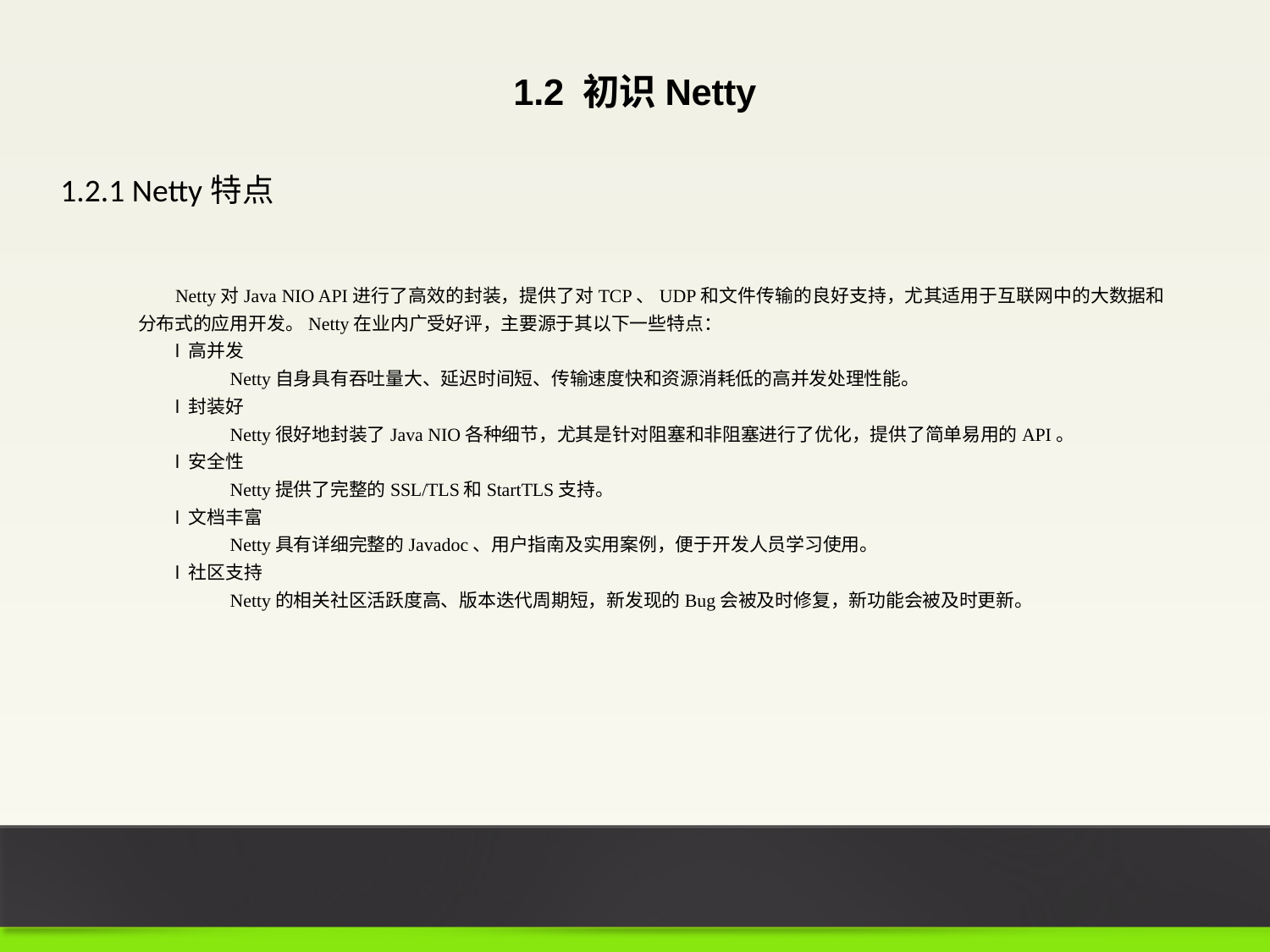

1.2 初识Netty
1.2.1 Netty特点
Netty对Java NIO API进行了高效的封装，提供了对TCP、UDP和文件传输的良好支持，尤其适用于互联网中的大数据和分布式的应用开发。Netty在业内广受好评，主要源于其以下一些特点：
l 高并发
Netty自身具有吞吐量大、延迟时间短、传输速度快和资源消耗低的高并发处理性能。
l 封装好
Netty很好地封装了Java NIO各种细节，尤其是针对阻塞和非阻塞进行了优化，提供了简单易用的API。
l 安全性
Netty提供了完整的SSL/TLS和StartTLS支持。
l 文档丰富
Netty具有详细完整的Javadoc、用户指南及实用案例，便于开发人员学习使用。
l 社区支持
Netty的相关社区活跃度高、版本迭代周期短，新发现的Bug会被及时修复，新功能会被及时更新。